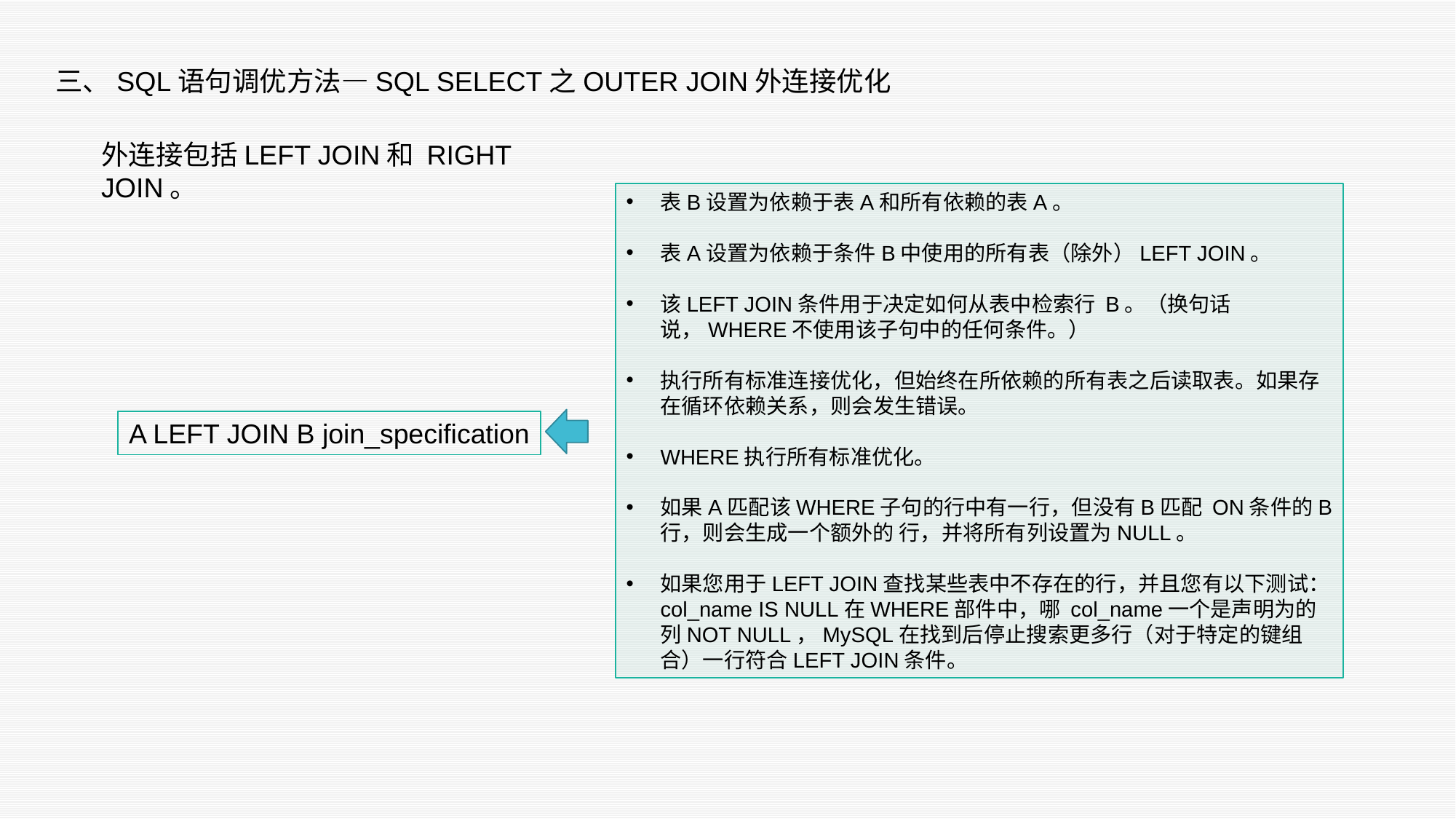

三、SQL语句调优方法—SQL SELECT之OUTER JOIN外连接优化
外连接包括LEFT JOIN和 RIGHT JOIN。
表B设置为依赖于表A和所有依赖的表A。

表A设置为依赖于条件B中使用的所有表（除外）LEFT JOIN。

该LEFT JOIN条件用于决定如何从表中检索行 B。（换句话说，WHERE不使用该子句中的任何条件。）

执行所有标准连接优化，但始终在所依赖的所有表之后读取表。如果存在循环依赖关系，则会发生错误。

WHERE执行所有标准优化。

如果A匹配该WHERE子句的行中有一行，但没有B匹配 ON条件的B行，则会生成一个额外的 行，并将所有列设置为NULL。

如果您用于LEFT JOIN查找某些表中不存在的行，并且您有以下测试：col_name IS NULL在WHERE部件中，哪 col_name一个是声明为的列NOT NULL，MySQL在找到后停止搜索更多行（对于特定的键组合）一行符合LEFT JOIN条件。

A LEFT JOIN B join_specification